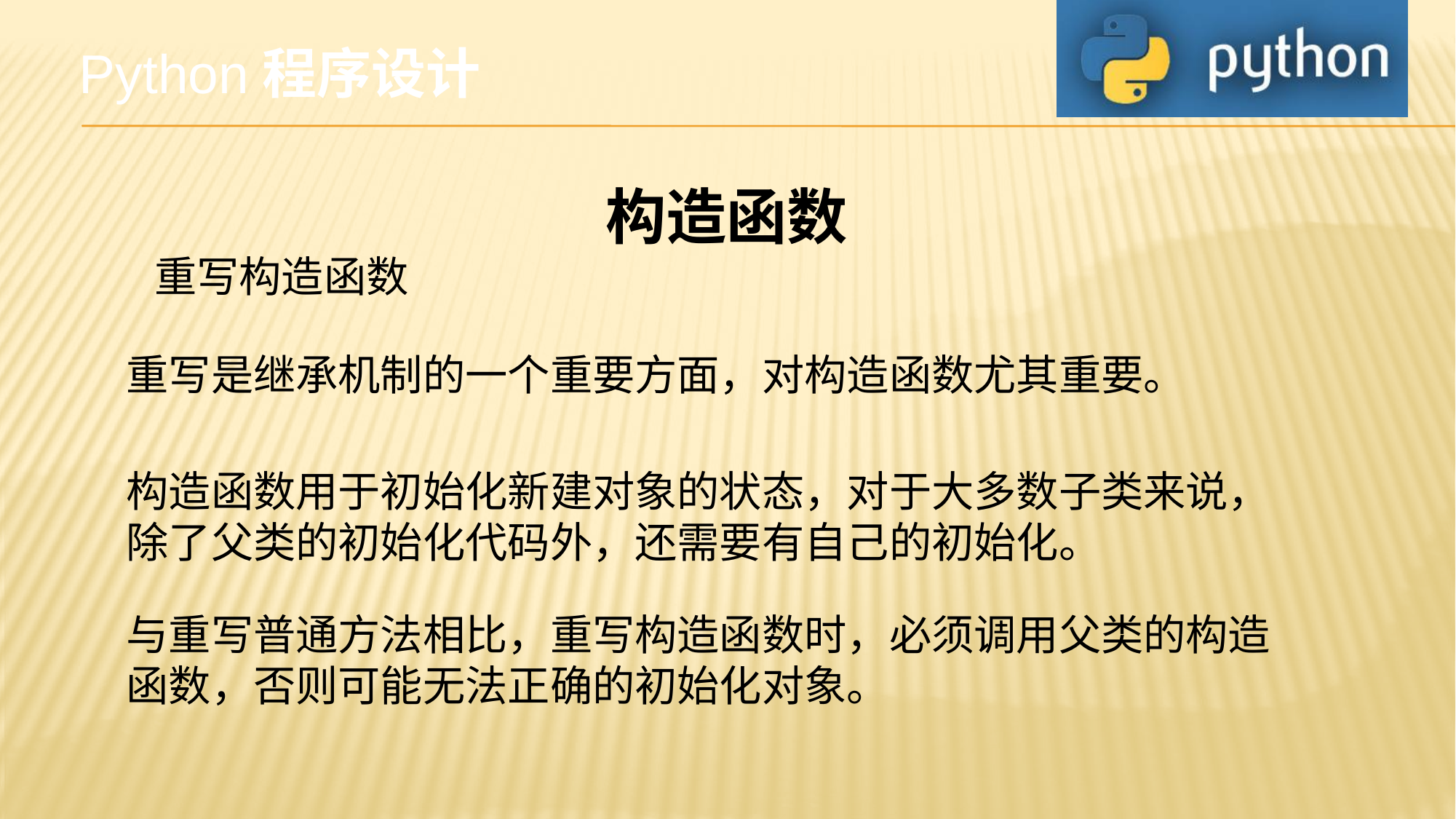

Python程序设计
构造函数
重写构造函数
重写是继承机制的一个重要方面，对构造函数尤其重要。
构造函数用于初始化新建对象的状态，对于大多数子类来说，除了父类的初始化代码外，还需要有自己的初始化。
与重写普通方法相比，重写构造函数时，必须调用父类的构造函数，否则可能无法正确的初始化对象。